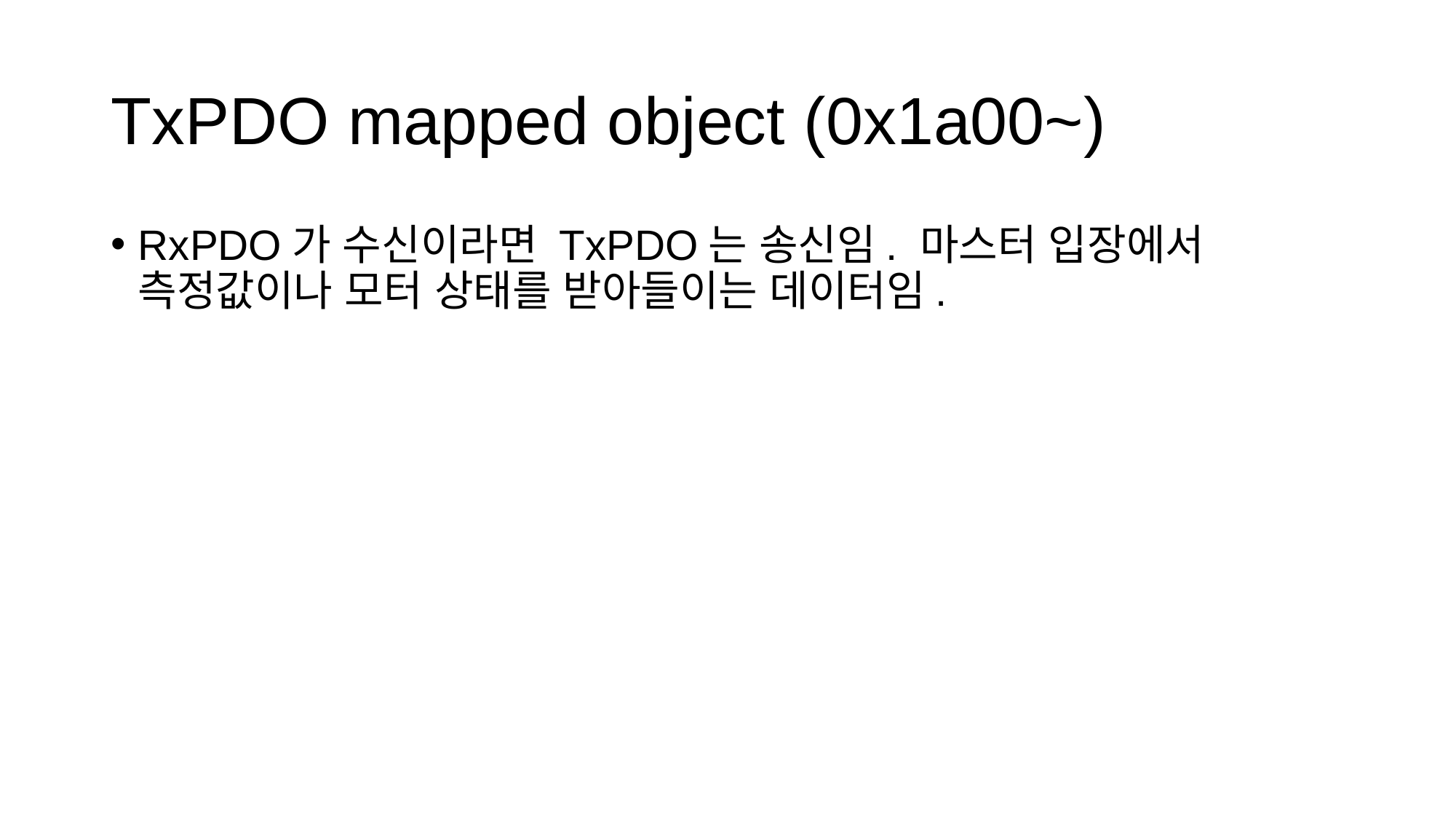

# TxPDO mapped object (0x1a00~)
RxPDO가 수신이라면 TxPDO는 송신임. 마스터 입장에서 측정값이나 모터 상태를 받아들이는 데이터임.